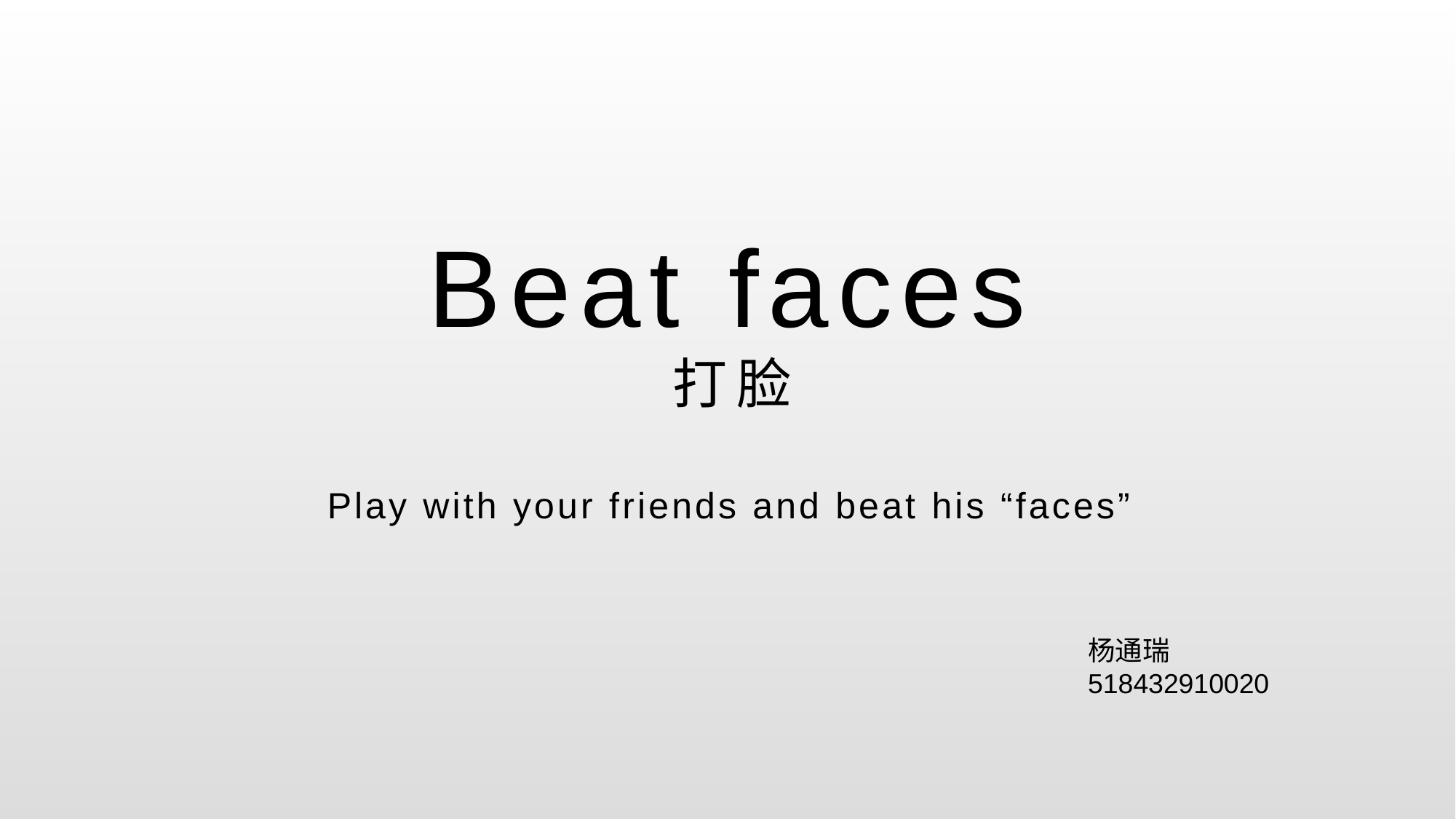

# Beat faces 打脸
Play with your friends and beat his “faces”
杨通瑞
518432910020